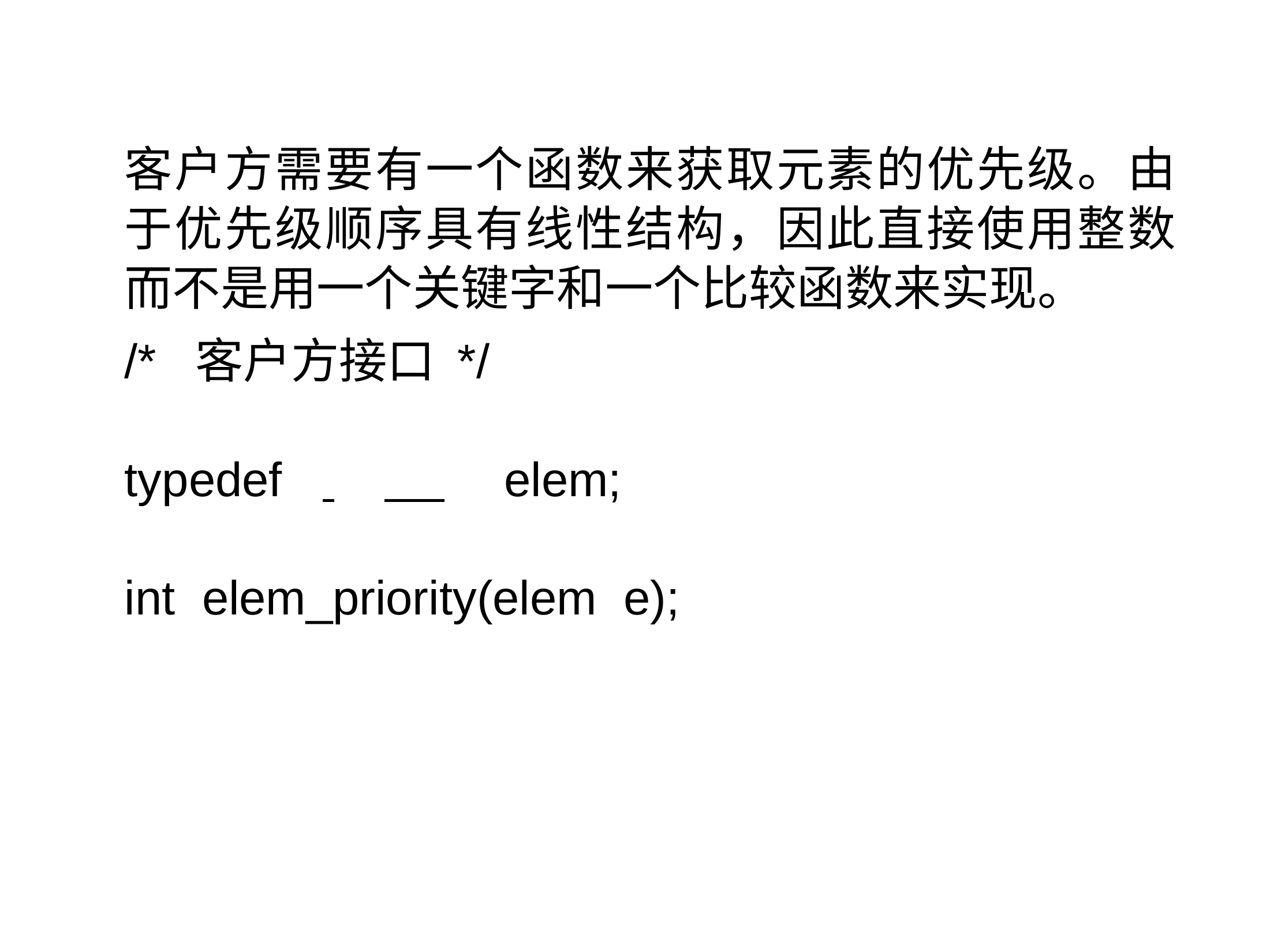

客户方需要有一个函数来获取元素的优先级。由于优先级顺序具有线性结构，因此直接使用整数而不是用一个关键字和一个比较函数来实现。
/*  客户方接口 */
typedef    	          elem;
int  elem_priority(elem  e);